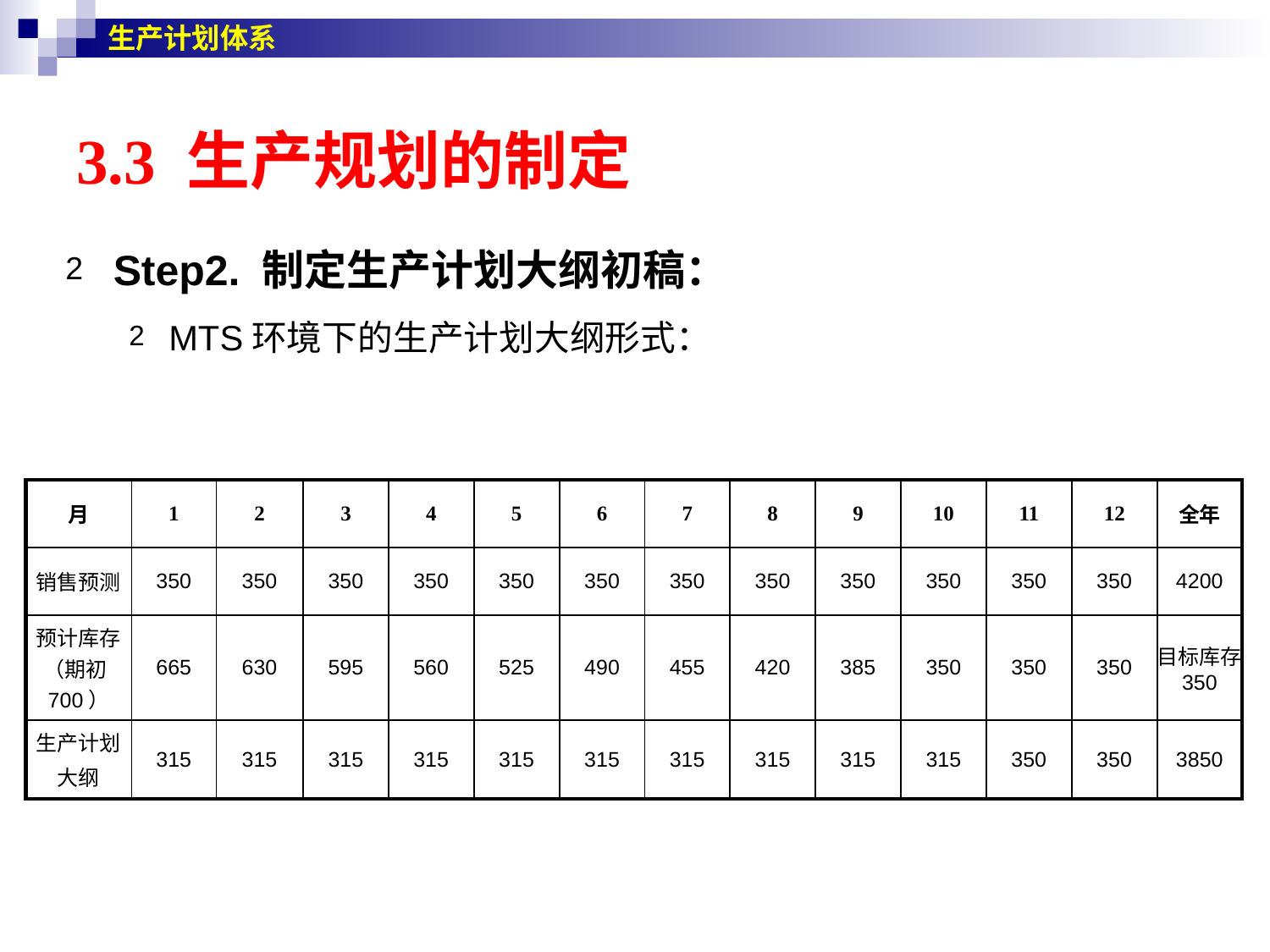

生产计划体系
# 3.3 生产规划的制定
Step2. 制定生产计划大纲初稿：
MTS环境下的生产计划大纲形式：
| 月 | 1 | 2 | 3 | 4 | 5 | 6 | 7 | 8 | 9 | 10 | 11 | 12 | 全年 |
| --- | --- | --- | --- | --- | --- | --- | --- | --- | --- | --- | --- | --- | --- |
| 销售预测 | 350 | 350 | 350 | 350 | 350 | 350 | 350 | 350 | 350 | 350 | 350 | 350 | 4200 |
| 预计库存（期初700） | 665 | 630 | 595 | 560 | 525 | 490 | 455 | 420 | 385 | 350 | 350 | 350 | 目标库存350 |
| 生产计划 大纲 | 315 | 315 | 315 | 315 | 315 | 315 | 315 | 315 | 315 | 315 | 350 | 350 | 3850 |